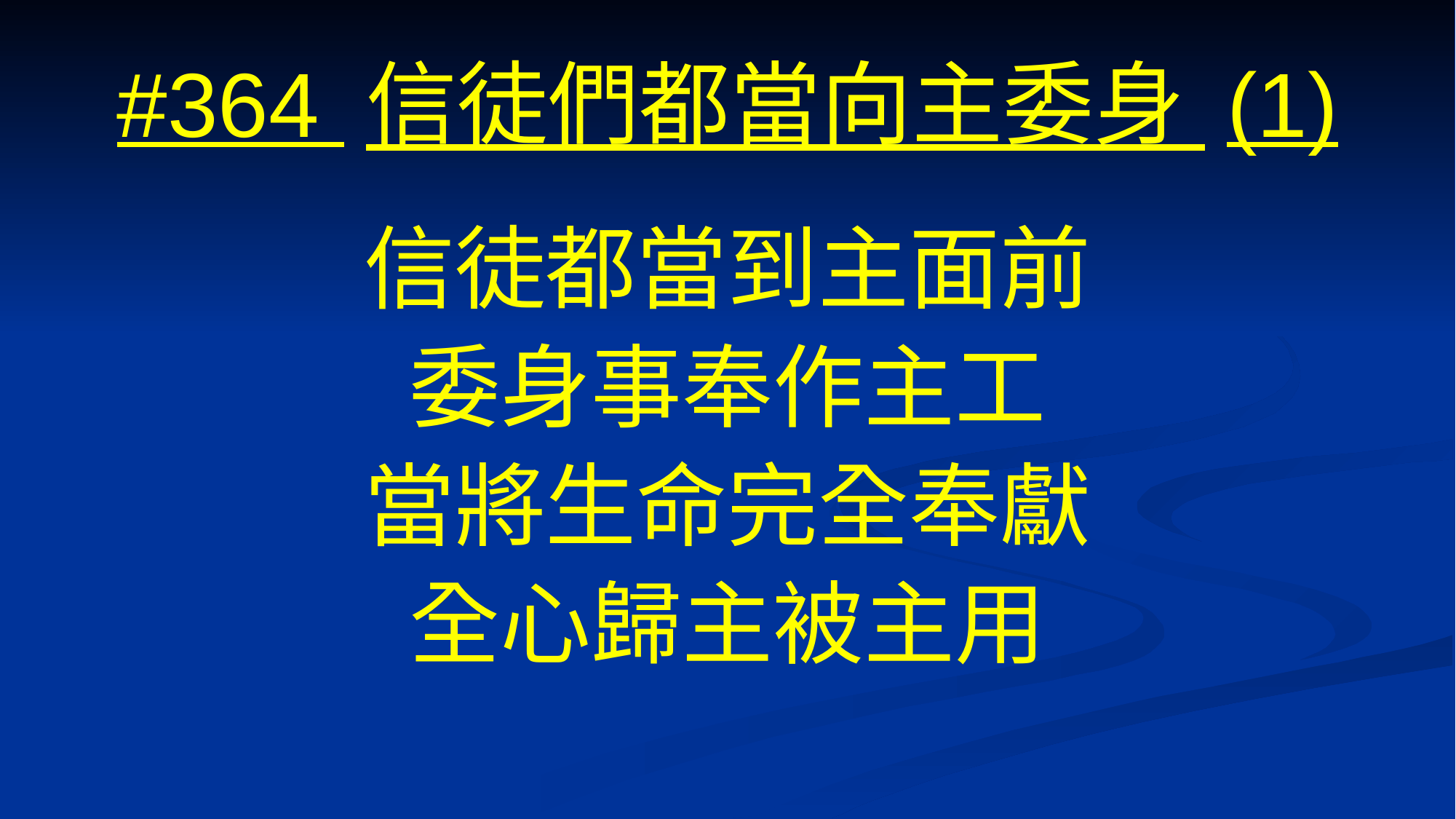

# #364 信徒們都當向主委身 (1)
信徒都當到主面前
委身事奉作主工
當將生命完全奉獻
全心歸主被主用